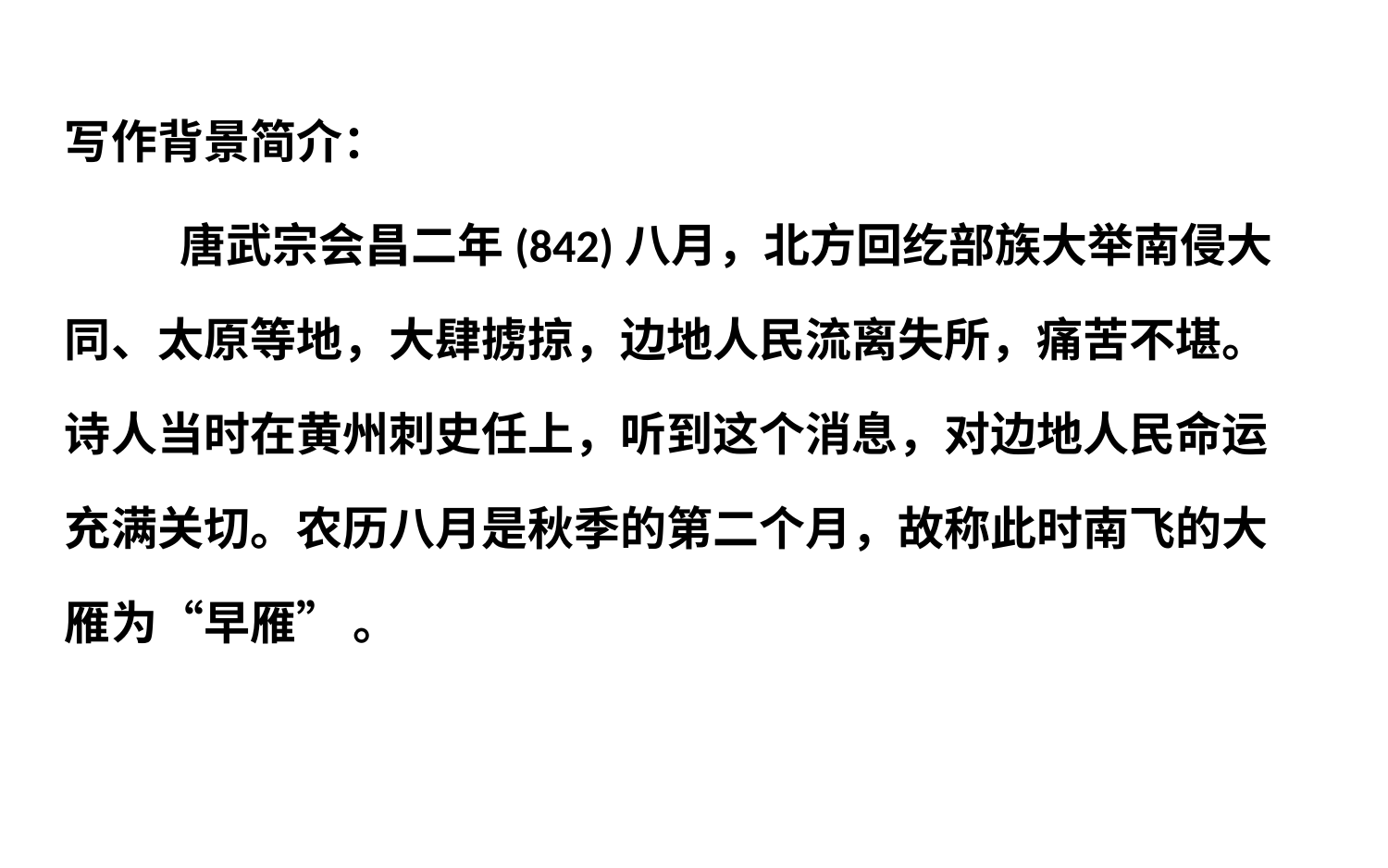

写作背景简介：
          唐武宗会昌二年(842)八月，北方回纥部族大举南侵大同、太原等地，大肆掳掠，边地人民流离失所，痛苦不堪。诗人当时在黄州刺史任上，听到这个消息，对边地人民命运充满关切。农历八月是秋季的第二个月，故称此时南飞的大雁为“早雁” 。